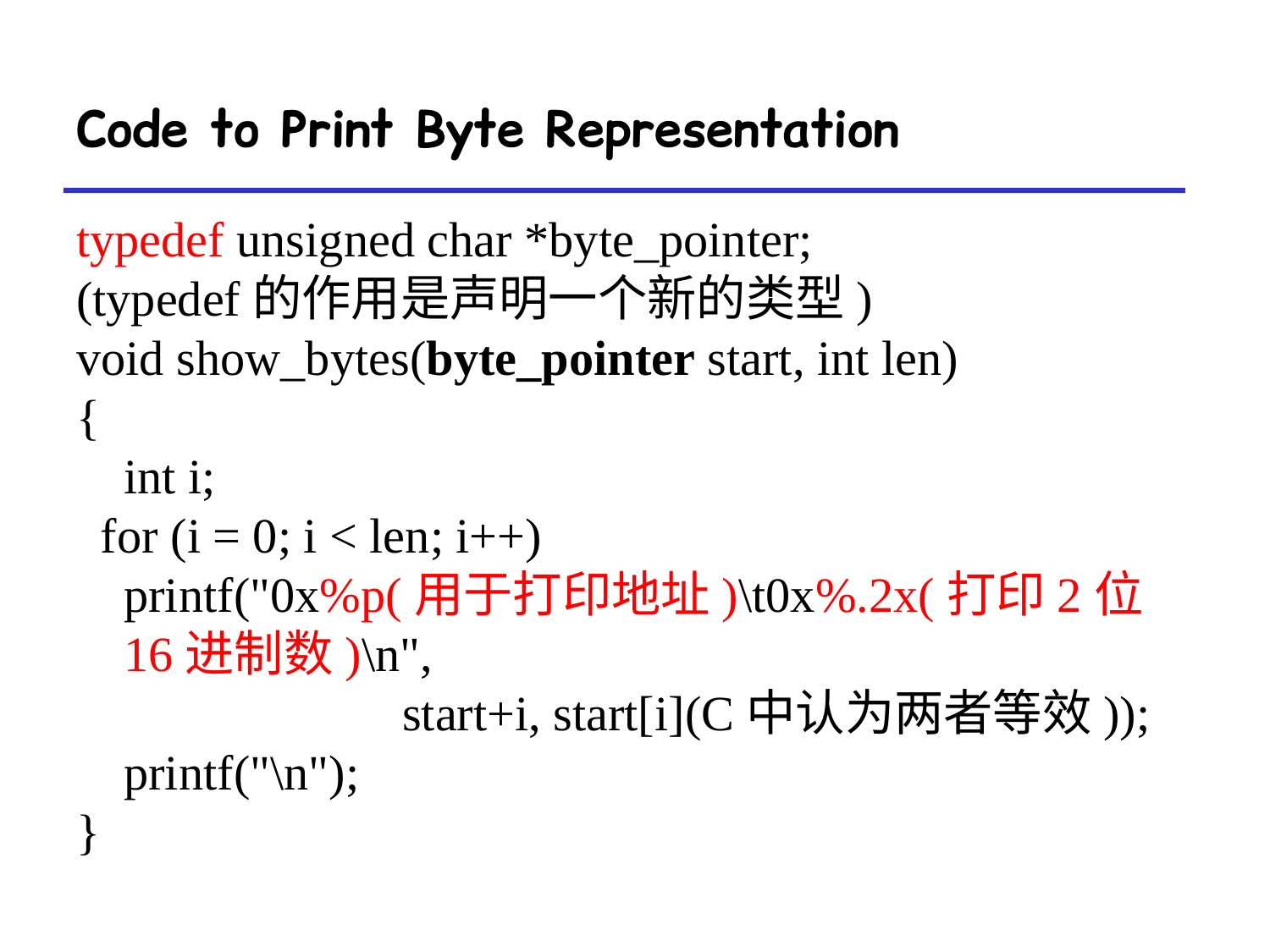

# Code to Print Byte Representation
typedef unsigned char *byte_pointer;
(typedef的作用是声明一个新的类型)
void show_bytes(byte_pointer start, int len)
{
	int i;
  for (i = 0; i < len; i++)
  	printf("0x%p(用于打印地址)\t0x%.2x(打印2位16进制数)\n",
			  start+i, start[i](C中认为两者等效));
	printf("\n");
}
58